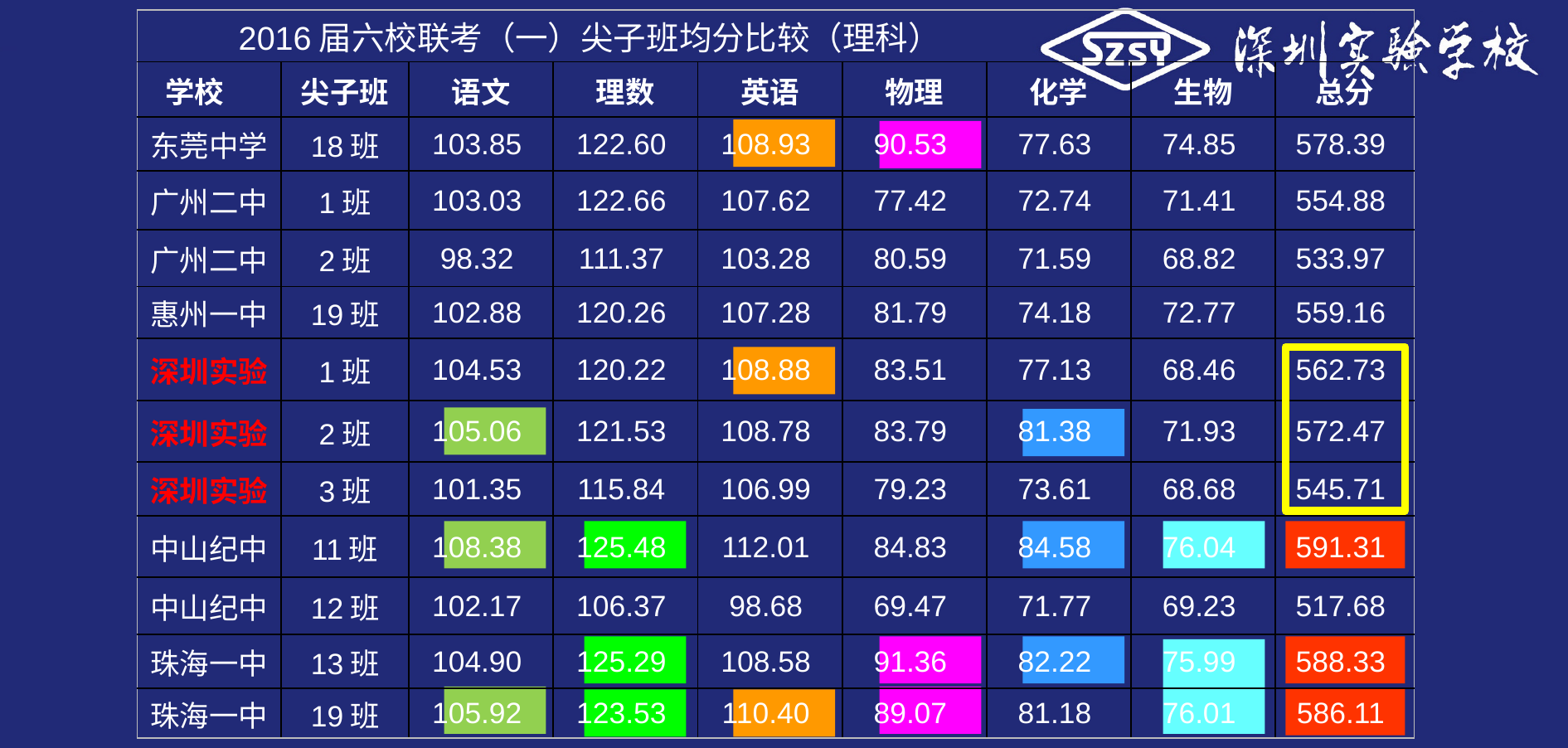

| 2016届六校联考（一）尖子班均分比较（理科） |  |  |  |  |  |  |  |  |
| --- | --- | --- | --- | --- | --- | --- | --- | --- |
| 学校 | 尖子班 | 语文 | 理数 | 英语 | 物理 | 化学 | 生物 | 总分 |
| 东莞中学 | 18班 | 103.85 | 122.60 | 108.93 | 90.53 | 77.63 | 74.85 | 578.39 |
| 广州二中 | 1班 | 103.03 | 122.66 | 107.62 | 77.42 | 72.74 | 71.41 | 554.88 |
| 广州二中 | 2班 | 98.32 | 111.37 | 103.28 | 80.59 | 71.59 | 68.82 | 533.97 |
| 惠州一中 | 19班 | 102.88 | 120.26 | 107.28 | 81.79 | 74.18 | 72.77 | 559.16 |
| 深圳实验 | 1班 | 104.53 | 120.22 | 108.88 | 83.51 | 77.13 | 68.46 | 562.73 |
| 深圳实验 | 2班 | 105.06 | 121.53 | 108.78 | 83.79 | 81.38 | 71.93 | 572.47 |
| 深圳实验 | 3班 | 101.35 | 115.84 | 106.99 | 79.23 | 73.61 | 68.68 | 545.71 |
| 中山纪中 | 11班 | 108.38 | 125.48 | 112.01 | 84.83 | 84.58 | 76.04 | 591.31 |
| 中山纪中 | 12班 | 102.17 | 106.37 | 98.68 | 69.47 | 71.77 | 69.23 | 517.68 |
| 珠海一中 | 13班 | 104.90 | 125.29 | 108.58 | 91.36 | 82.22 | 75.99 | 588.33 |
| 珠海一中 | 19班 | 105.92 | 123.53 | 110.40 | 89.07 | 81.18 | 76.01 | 586.11 |